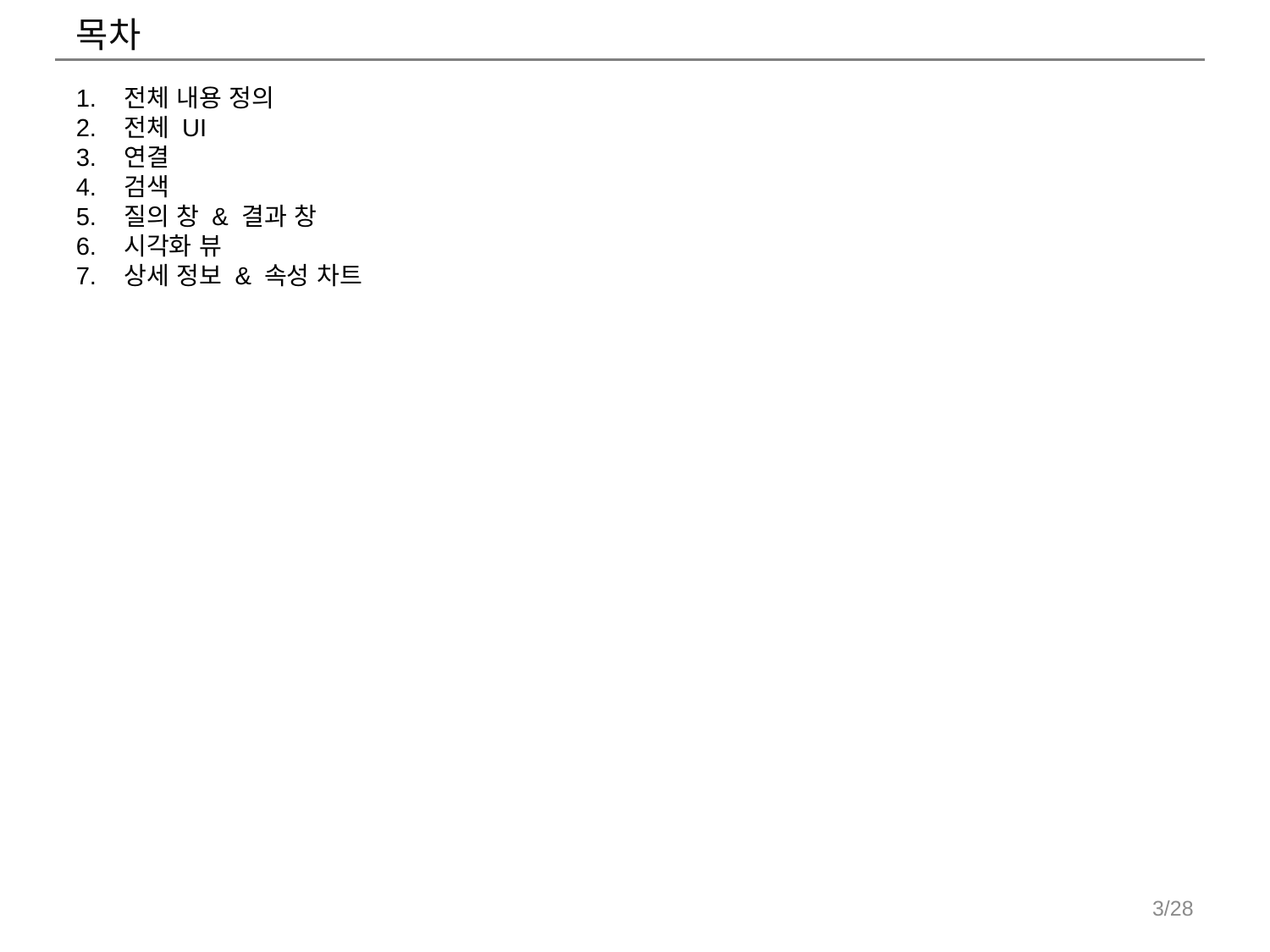

# 목차
전체 내용 정의
전체 UI
연결
검색
질의 창 & 결과 창
시각화 뷰
상세 정보 & 속성 차트
3/28